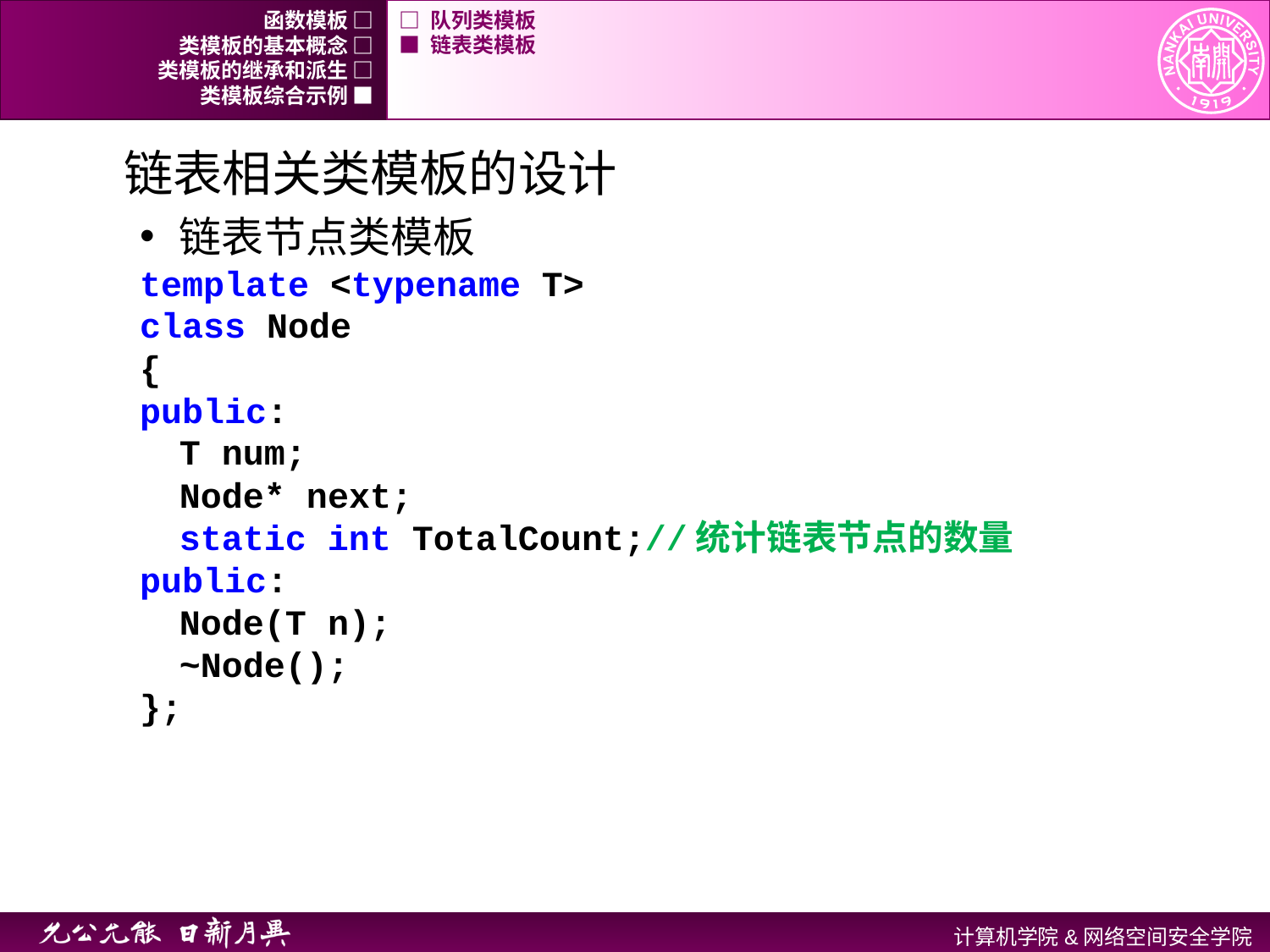

函数模板 □
□ 队列类模板
类模板的基本概念 □
■ 链表类模板
类模板的继承和派生 □

类模板综合示例 ■

链表相关类模板的设计
链表节点类模板
template <typename T>
class Node
{
public:
	T num;
	Node* next;
	static int TotalCount;//统计链表节点的数量
public:
	Node(T n);
	~Node();
};